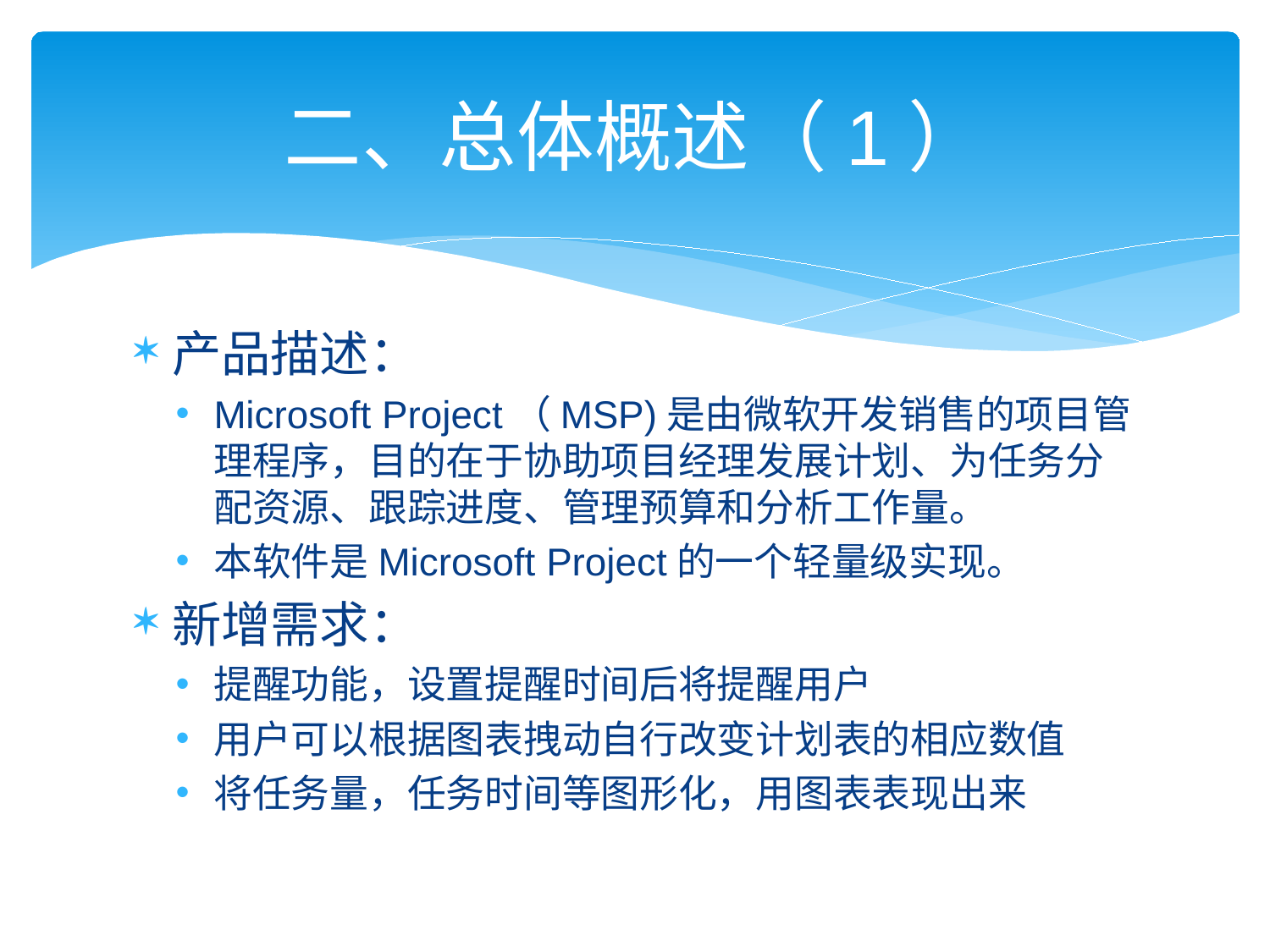

# 二、总体概述（1）
产品描述：
Microsoft Project（MSP)是由微软开发销售的项目管理程序，目的在于协助项目经理发展计划、为任务分配资源、跟踪进度、管理预算和分析工作量。
本软件是Microsoft Project的一个轻量级实现。
新增需求：
提醒功能，设置提醒时间后将提醒用户
用户可以根据图表拽动自行改变计划表的相应数值
将任务量，任务时间等图形化，用图表表现出来